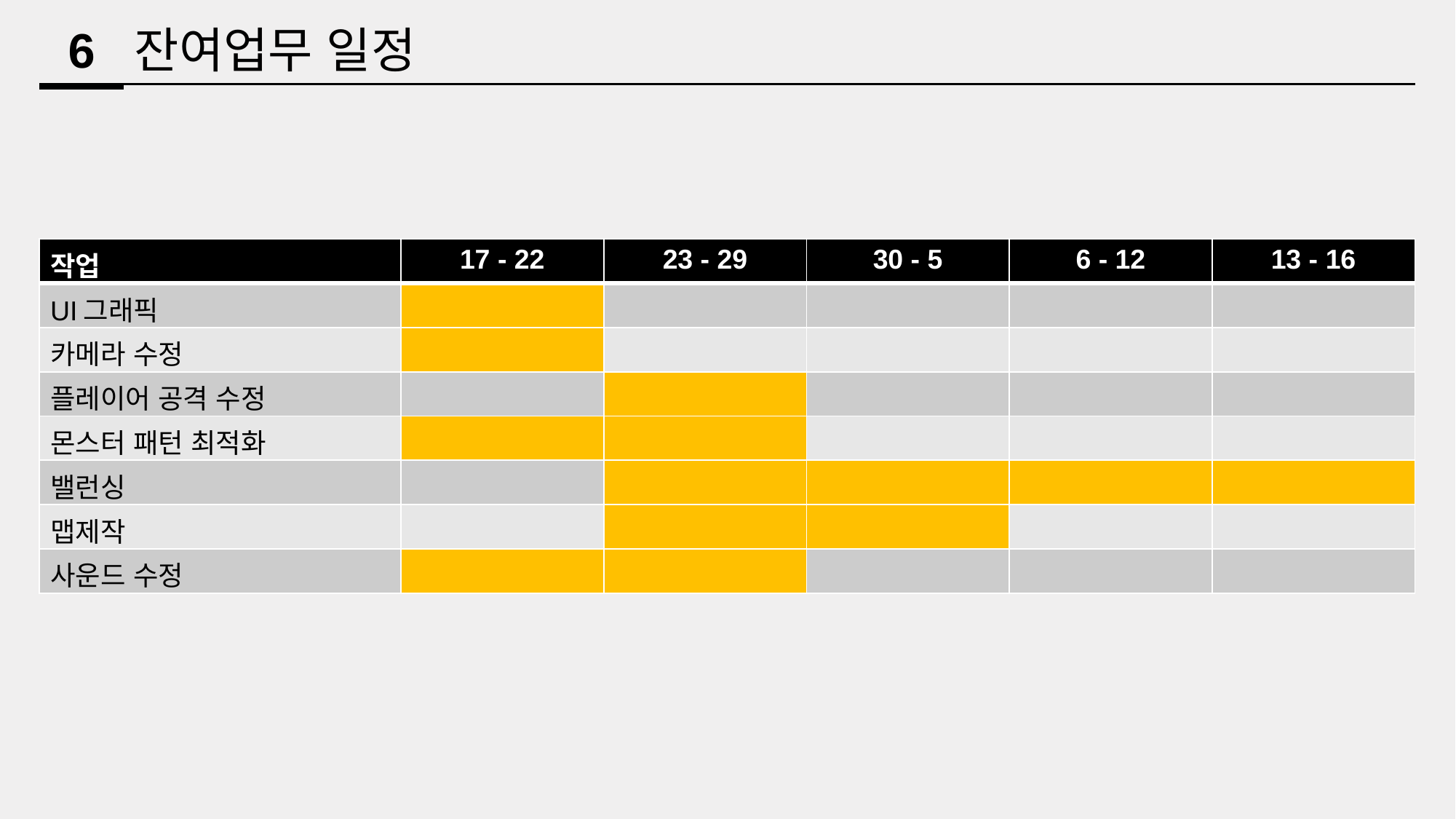

잔여업무 일정
6
| 작업 | 17 - 22 | 23 - 29 | 30 - 5 | 6 - 12 | 13 - 16 |
| --- | --- | --- | --- | --- | --- |
| UI그래픽 |  |  |  |  |  |
| 카메라 수정 |  |  |  |  |  |
| 플레이어 공격 수정 |  |  |  |  |  |
| 몬스터 패턴 최적화 |  |  |  |  |  |
| 밸런싱 |  |  |  |  |  |
| 맵제작 |  |  |  |  |  |
| 사운드 수정 |  |  |  |  |  |